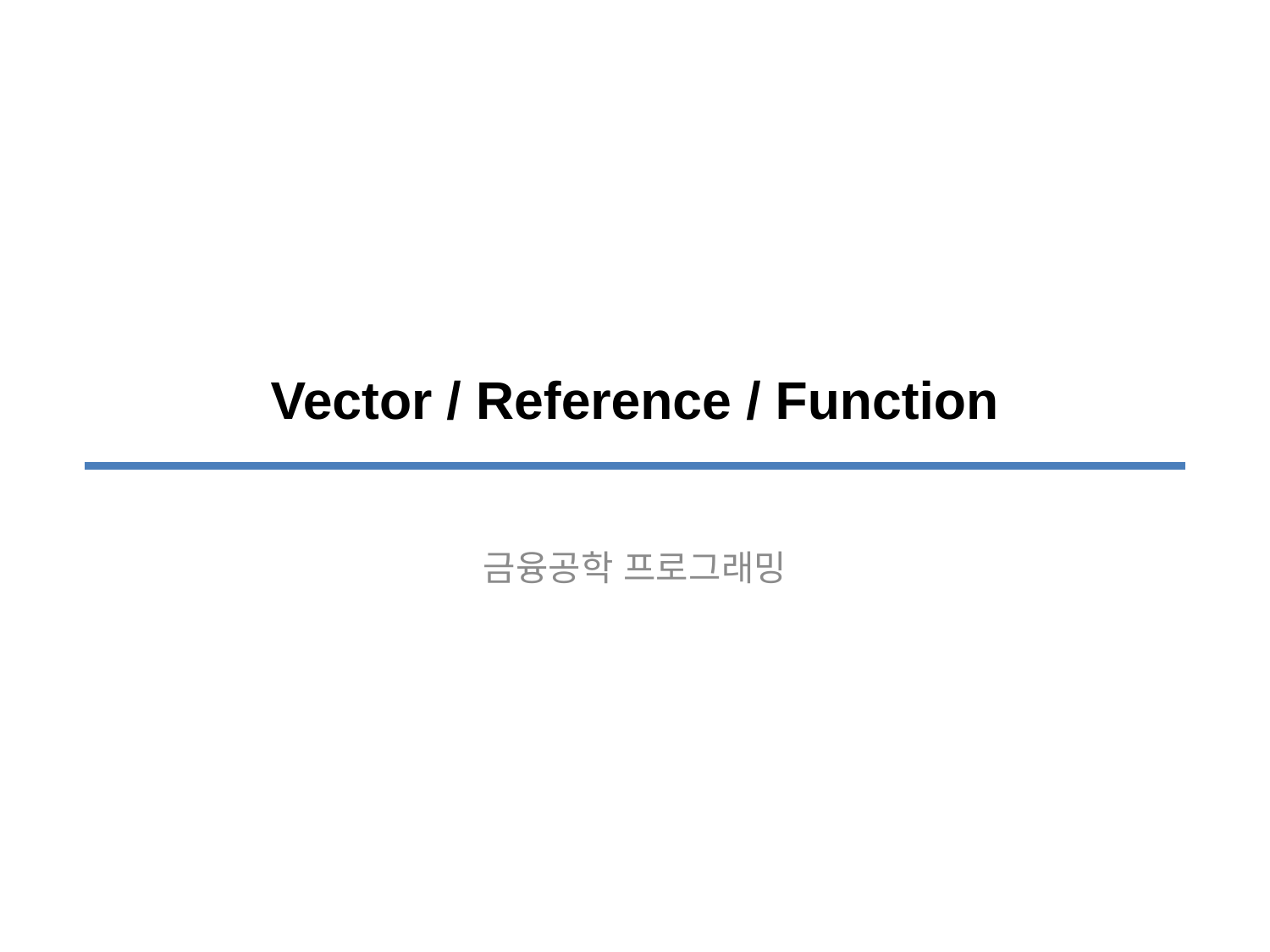

# Vector / Reference / Function
금융공학 프로그래밍